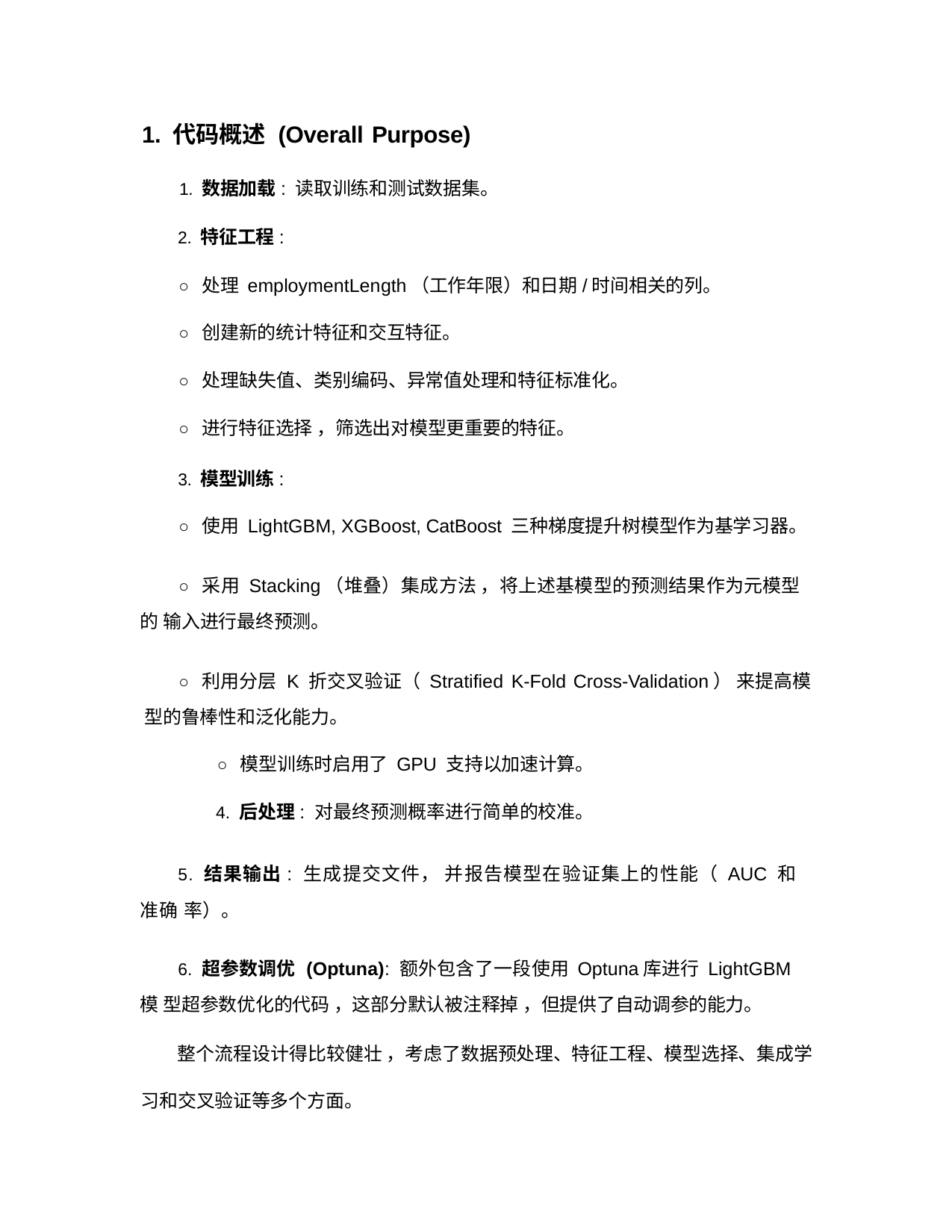

1. 代码概述 (Overall Purpose)

1. 数据加载: 读取训练和测试数据集。

2. 特征工程:

○ 处理 employmentLength（工作年限）和日期/时间相关的列。

○ 创建新的统计特征和交互特征。

○ 处理缺失值、类别编码、异常值处理和特征标准化。

○ 进行特征选择 ，筛选出对模型更重要的特征。

3. 模型训练:
○ 使用 LightGBM, XGBoost, CatBoost 三种梯度提升树模型作为基学习器。
○ 采用 Stacking（堆叠）集成方法 ，将上述基模型的预测结果作为元模型的 输入进行最终预测。

○ 利用分层 K 折交叉验证（ Stratified K-Fold Cross-Validation） 来提高模  型的鲁棒性和泛化能力。

○ 模型训练时启用了 GPU 支持以加速计算。

4. 后处理: 对最终预测概率进行简单的校准。

5. 结果输出: 生成提交文件， 并报告模型在验证集上的性能（ AUC 和准确 率）。
6. 超参数调优 (Optuna): 额外包含了一段使用 Optuna库进行 LightGBM 模 型超参数优化的代码 ，这部分默认被注释掉 ，但提供了自动调参的能力。
整个流程设计得比较健壮 ，考虑了数据预处理、特征工程、模型选择、集成学 习和交叉验证等多个方面。